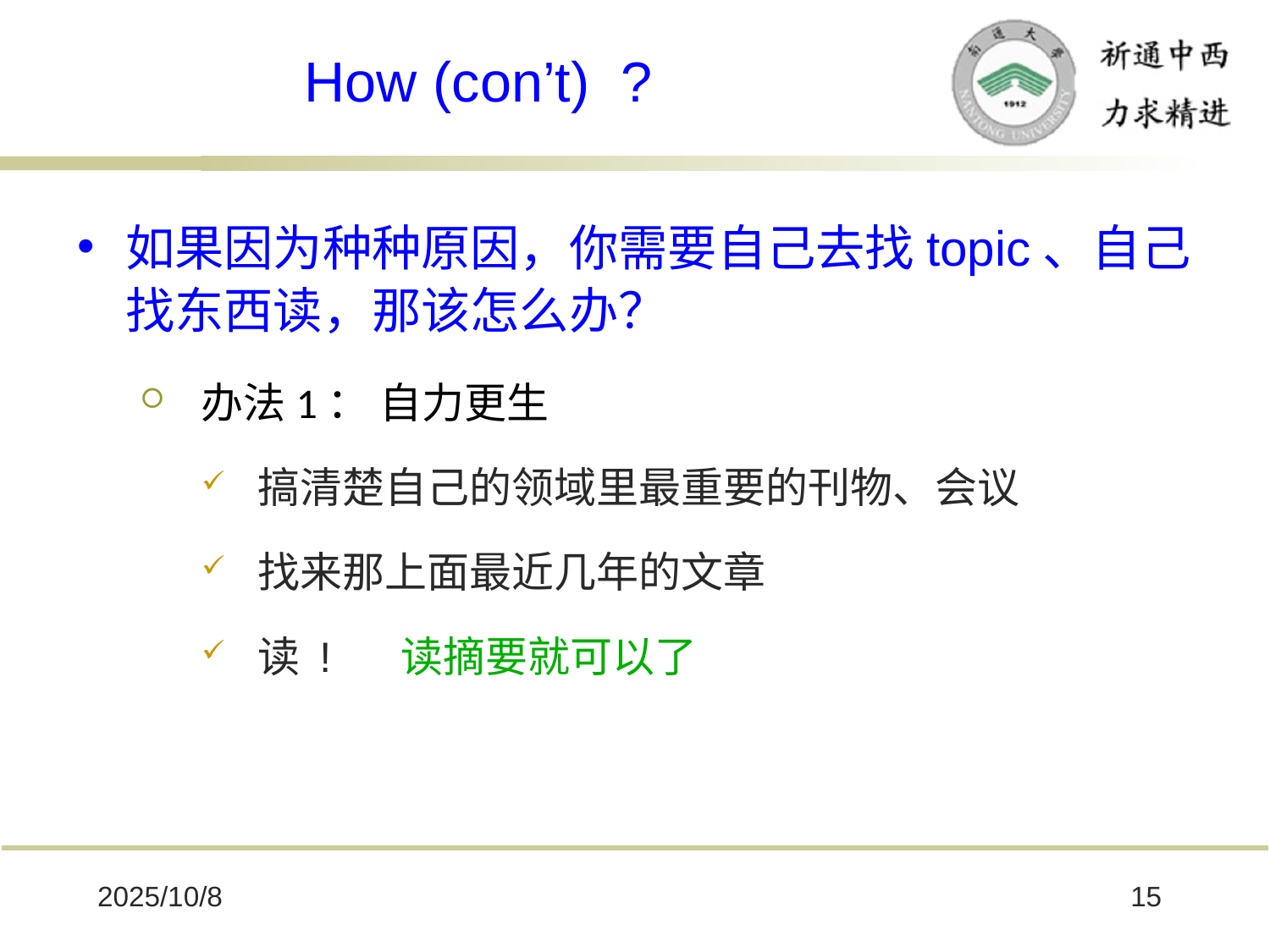

# How (con’t)  ?
如果因为种种原因，你需要自己去找topic、自己找东西读，那该怎么办？
办法1： 自力更生
搞清楚自己的领域里最重要的刊物、会议
找来那上面最近几年的文章
读 !     读摘要就可以了

2025/10/8
15